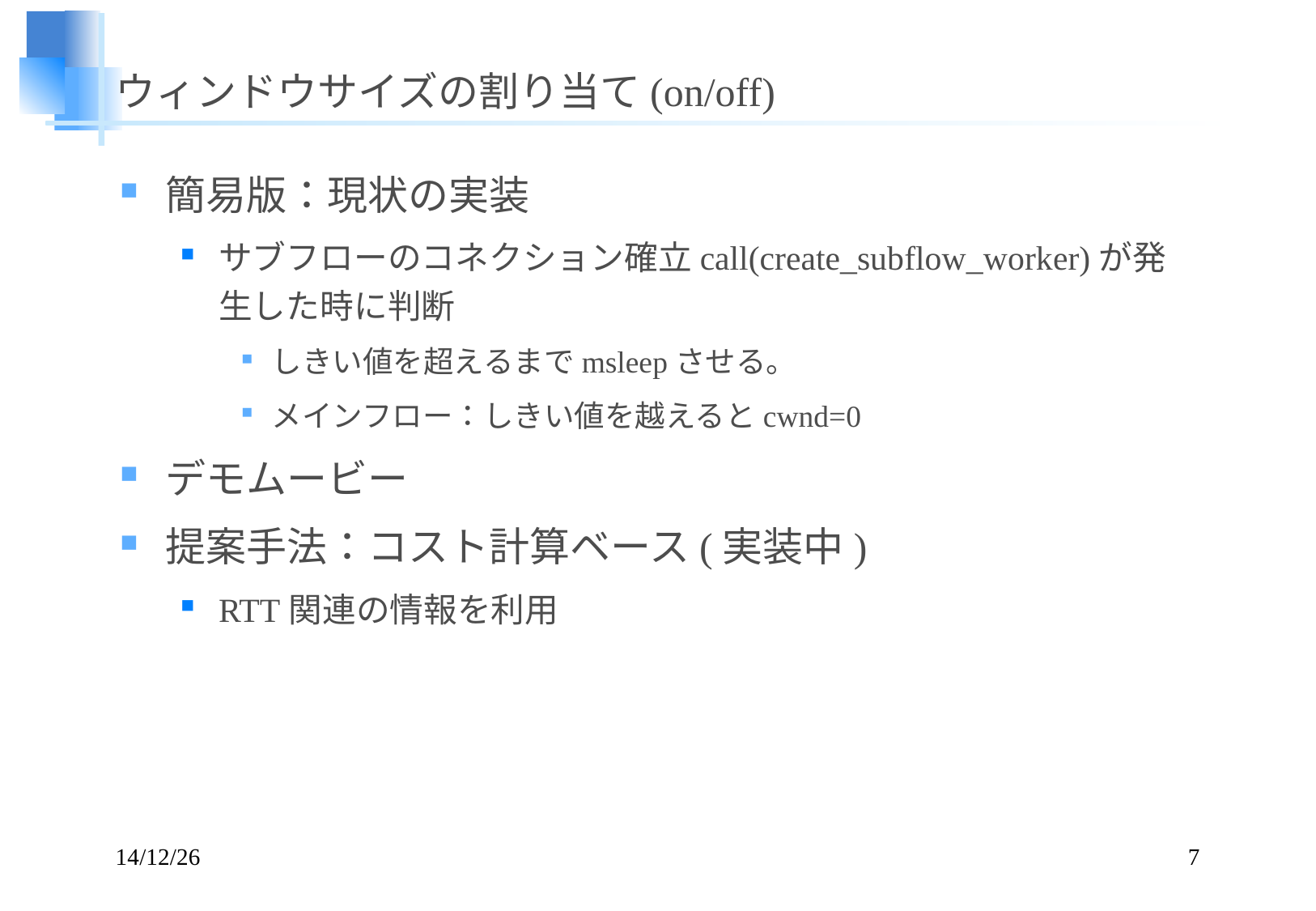

# ウィンドウサイズの割り当て(on/off)
簡易版：現状の実装
サブフローのコネクション確立call(create_subflow_worker)が発生した時に判断
しきい値を超えるまでmsleepさせる。
メインフロー：しきい値を越えるとcwnd=0
デモムービー
提案手法：コスト計算ベース(実装中)
RTT関連の情報を利用
14/12/26
7